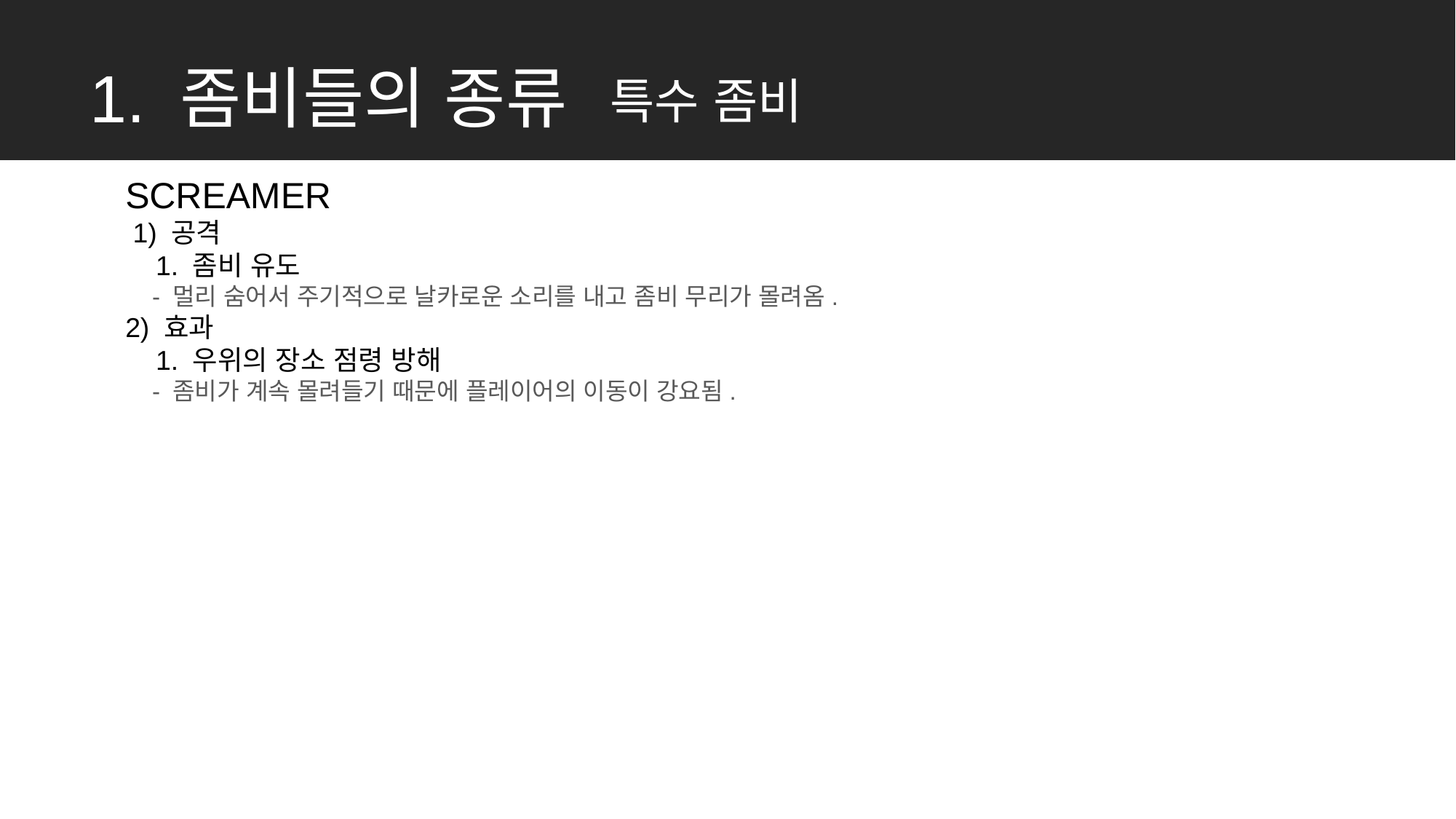

# 1. 좀비들의 종류
특수 좀비
SCREAMER
 1) 공격
    1. 좀비 유도
    - 멀리 숨어서 주기적으로 날카로운 소리를 내고 좀비 무리가 몰려옴.
2) 효과
    1. 우위의 장소 점령 방해
    - 좀비가 계속 몰려들기 때문에 플레이어의 이동이 강요됨.